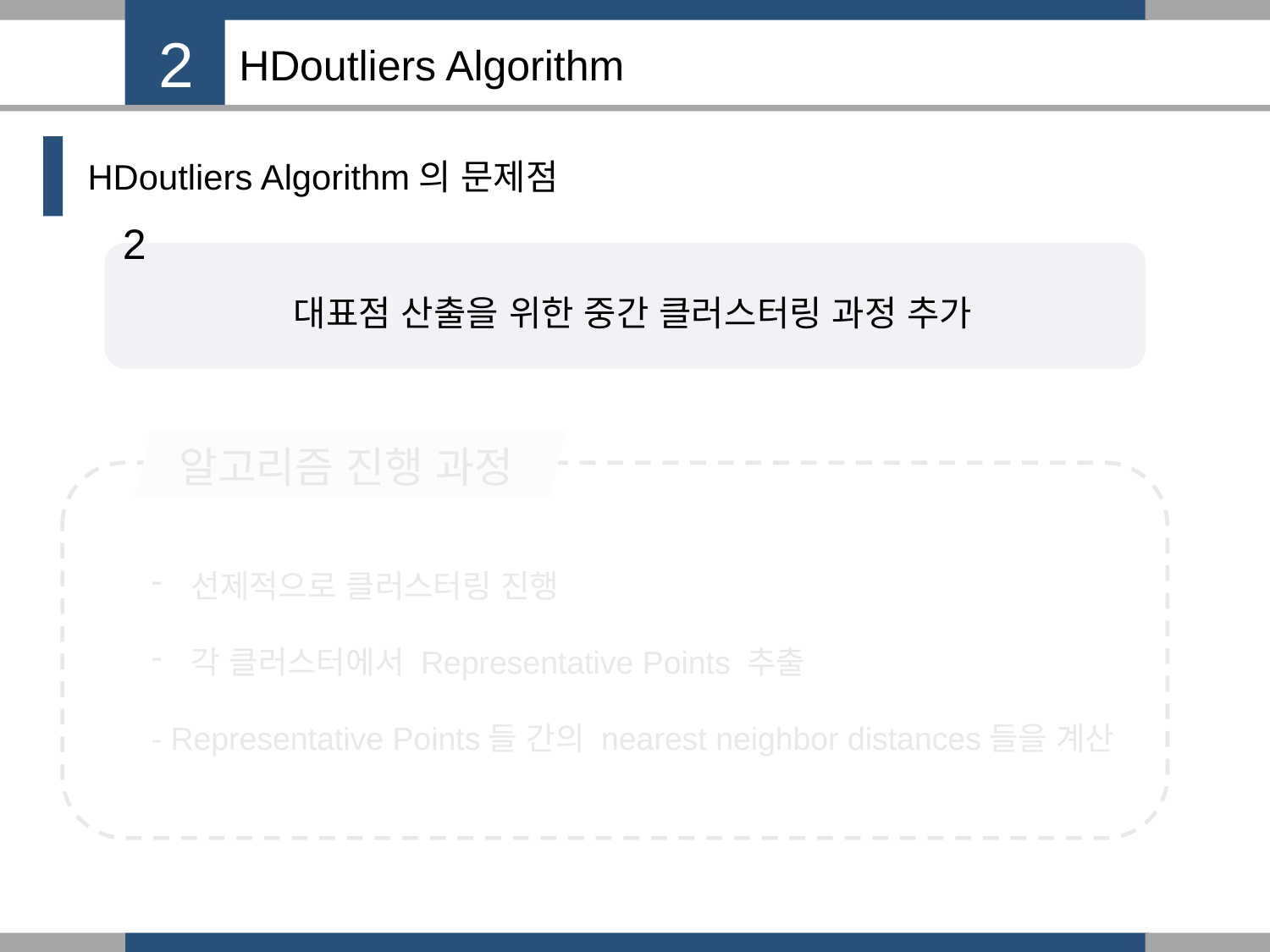

2
# HDoutliers Algorithm
HDoutliers Algorithm의 문제점
2

대표점 산출을 위한 중간 클러스터링 과정 추가

알고리즘 진행 과정

선제적으로 클러스터링 진행

각 클러스터에서 Representative Points 추출

- Representative Points들 간의 nearest neighbor distances들을 계산